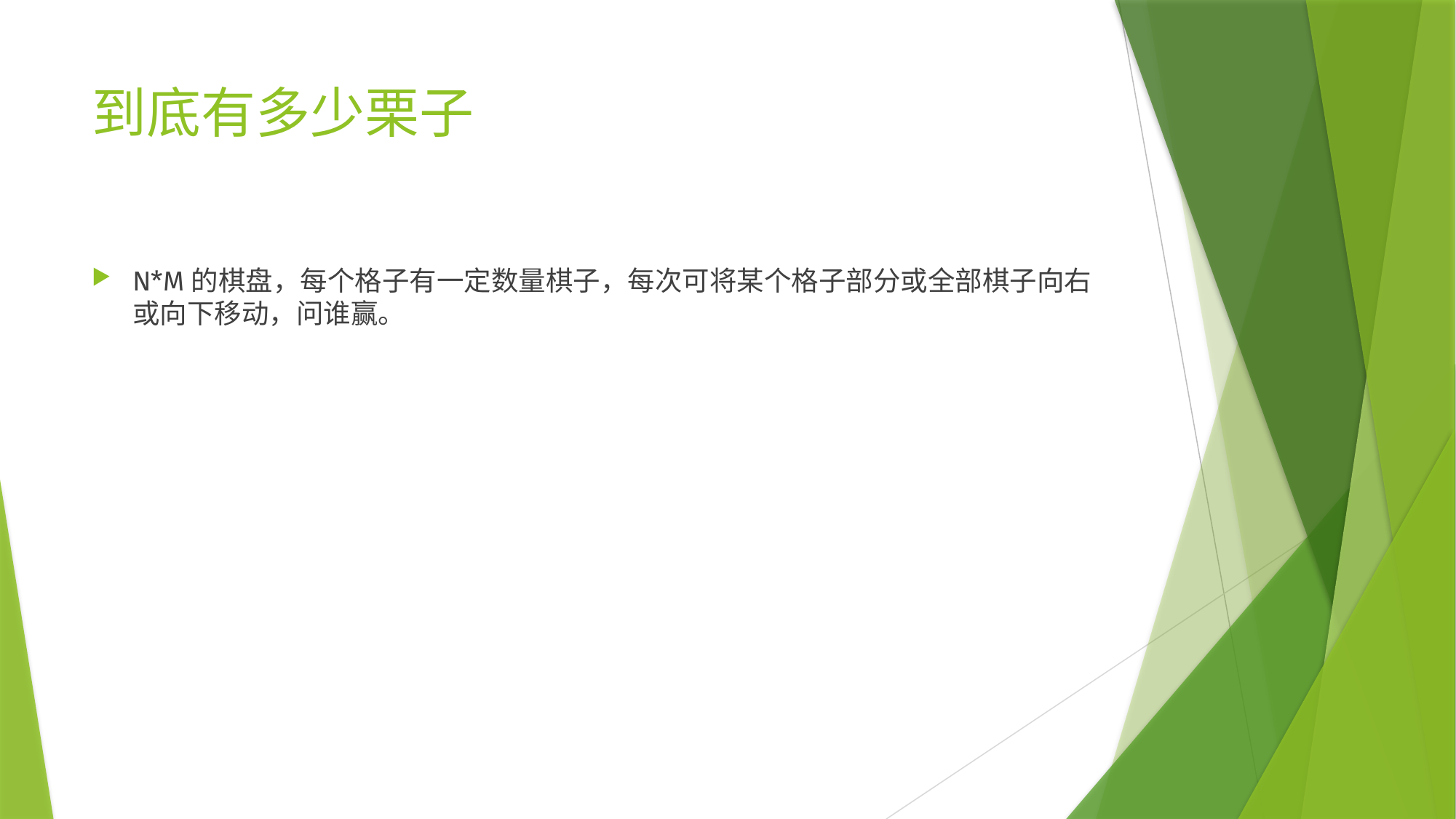

# 到底有多少栗子
N*M的棋盘，每个格子有一定数量棋子，每次可将某个格子部分或全部棋子向右或向下移动，问谁赢。